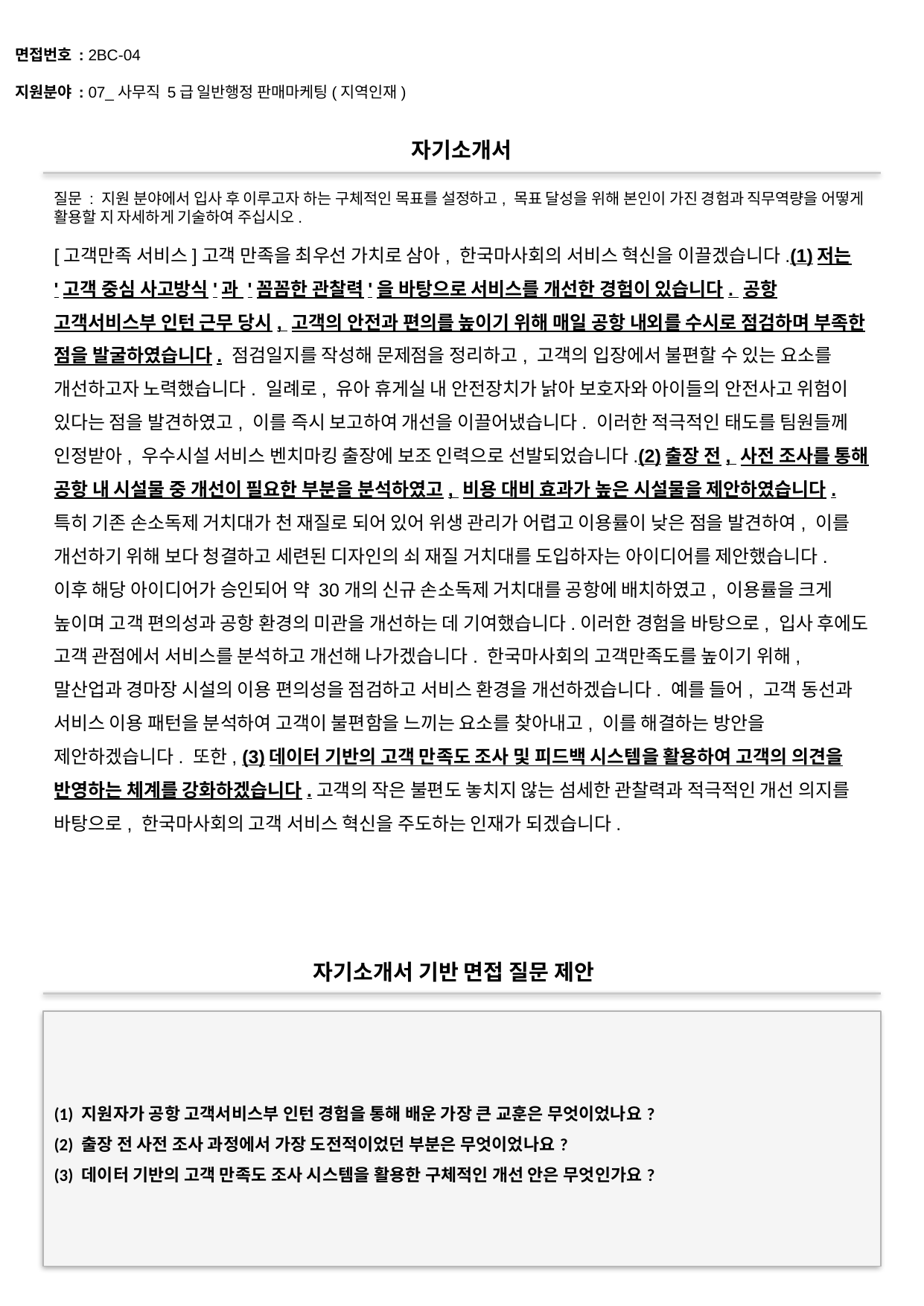

면접번호 : 2BC-04

지원분야 : 07_사무직 5급 일반행정 판매마케팅(지역인재)
#

자기소개서

질문 : 지원 분야에서 입사 후 이루고자 하는 구체적인 목표를 설정하고, 목표 달성을 위해 본인이 가진 경험과 직무역량을 어떻게 활용할 지 자세하게 기술하여 주십시오.

[고객만족 서비스]고객 만족을 최우선 가치로 삼아, 한국마사회의 서비스 혁신을 이끌겠습니다.(1)저는 '고객 중심 사고방식'과 '꼼꼼한 관찰력'을 바탕으로 서비스를 개선한 경험이 있습니다. 공항 고객서비스부 인턴 근무 당시, 고객의 안전과 편의를 높이기 위해 매일 공항 내외를 수시로 점검하며 부족한 점을 발굴하였습니다. 점검일지를 작성해 문제점을 정리하고, 고객의 입장에서 불편할 수 있는 요소를 개선하고자 노력했습니다. 일례로, 유아 휴게실 내 안전장치가 낡아 보호자와 아이들의 안전사고 위험이 있다는 점을 발견하였고, 이를 즉시 보고하여 개선을 이끌어냈습니다. 이러한 적극적인 태도를 팀원들께 인정받아, 우수시설 서비스 벤치마킹 출장에 보조 인력으로 선발되었습니다.(2)출장 전, 사전 조사를 통해 공항 내 시설물 중 개선이 필요한 부분을 분석하였고, 비용 대비 효과가 높은 시설물을 제안하였습니다. 특히 기존 손소독제 거치대가 천 재질로 되어 있어 위생 관리가 어렵고 이용률이 낮은 점을 발견하여, 이를 개선하기 위해 보다 청결하고 세련된 디자인의 쇠 재질 거치대를 도입하자는 아이디어를 제안했습니다. 이후 해당 아이디어가 승인되어 약 30개의 신규 손소독제 거치대를 공항에 배치하였고, 이용률을 크게 높이며 고객 편의성과 공항 환경의 미관을 개선하는 데 기여했습니다.이러한 경험을 바탕으로, 입사 후에도 고객 관점에서 서비스를 분석하고 개선해 나가겠습니다. 한국마사회의 고객만족도를 높이기 위해, 말산업과 경마장 시설의 이용 편의성을 점검하고 서비스 환경을 개선하겠습니다. 예를 들어, 고객 동선과 서비스 이용 패턴을 분석하여 고객이 불편함을 느끼는 요소를 찾아내고, 이를 해결하는 방안을 제안하겠습니다. 또한, (3)데이터 기반의 고객 만족도 조사 및 피드백 시스템을 활용하여 고객의 의견을 반영하는 체계를 강화하겠습니다.고객의 작은 불편도 놓치지 않는 섬세한 관찰력과 적극적인 개선 의지를 바탕으로, 한국마사회의 고객 서비스 혁신을 주도하는 인재가 되겠습니다.

자기소개서 기반 면접 질문 제안

(1) 지원자가 공항 고객서비스부 인턴 경험을 통해 배운 가장 큰 교훈은 무엇이었나요?
(2) 출장 전 사전 조사 과정에서 가장 도전적이었던 부분은 무엇이었나요?
(3) 데이터 기반의 고객 만족도 조사 시스템을 활용한 구체적인 개선 안은 무엇인가요?